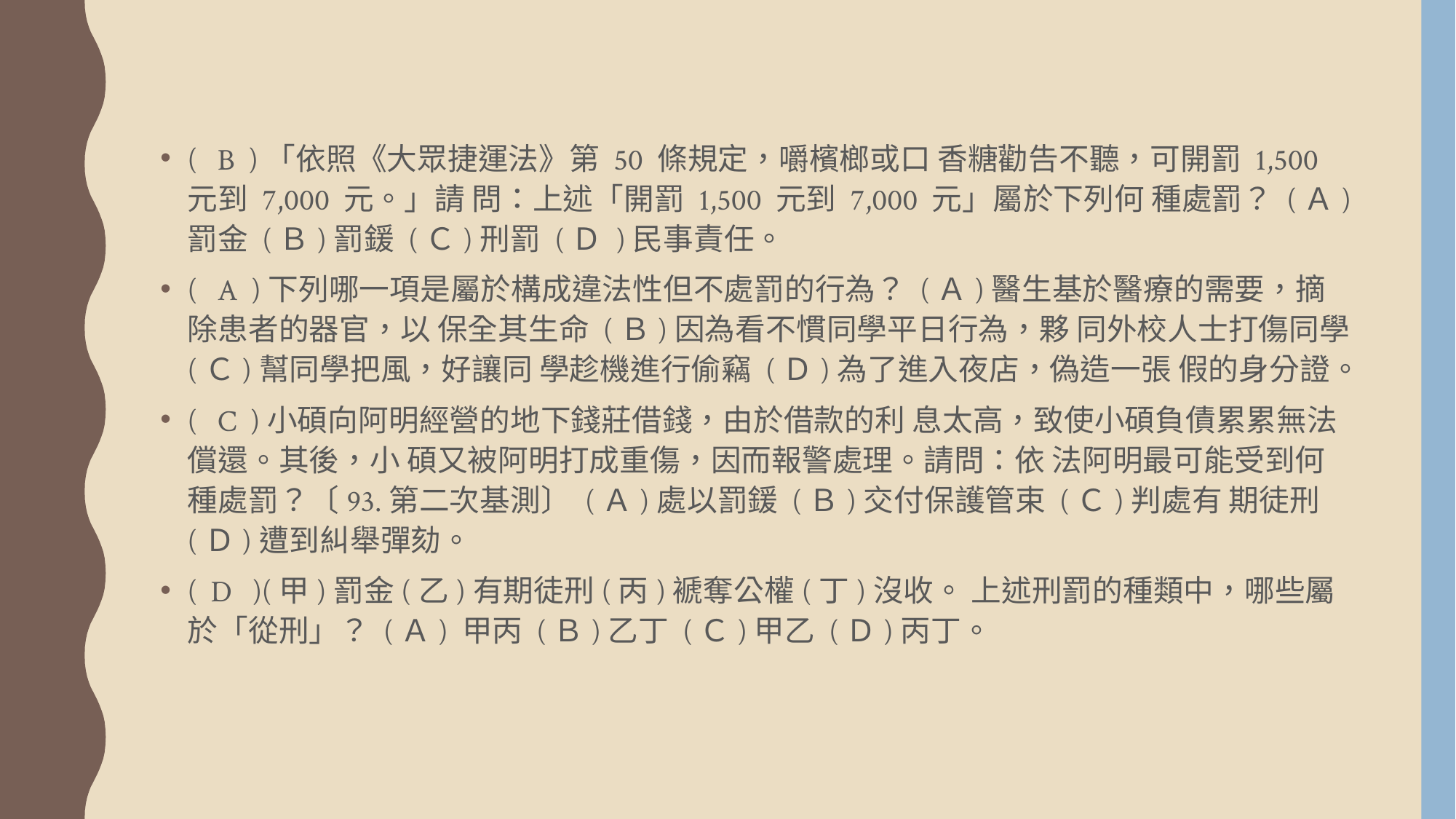

(   B  )「依照《大眾捷運法》第 50 條規定，嚼檳榔或口 香糖勸告不聽，可開罰 1,500 元到 7,000 元。」請 問：上述「開罰 1,500 元到 7,000 元」屬於下列何 種處罰？ (Ａ)罰金 (Ｂ)罰鍰 (Ｃ)刑罰 (Ｄ )民事責任。
(   A  )下列哪一項是屬於構成違法性但不處罰的行為？ (Ａ)醫生基於醫療的需要，摘除患者的器官，以 保全其生命 (Ｂ)因為看不慣同學平日行為，夥 同外校人士打傷同學 (Ｃ)幫同學把風，好讓同 學趁機進行偷竊 (Ｄ)為了進入夜店，偽造一張 假的身分證。
(   C  )小碩向阿明經營的地下錢莊借錢，由於借款的利 息太高，致使小碩負債累累無法償還。其後，小 碩又被阿明打成重傷，因而報警處理。請問：依 法阿明最可能受到何種處罰？〔93.第二次基測〕 (Ａ)處以罰鍰 (Ｂ)交付保護管束 (Ｃ)判處有 期徒刑 (Ｄ)遭到糾舉彈劾。
(  D   )(甲)罰金(乙)有期徒刑(丙)褫奪公權(丁)沒收。 上述刑罰的種類中，哪些屬於「從刑」？ (Ａ) 甲丙 (Ｂ)乙丁 (Ｃ)甲乙 (Ｄ)丙丁。